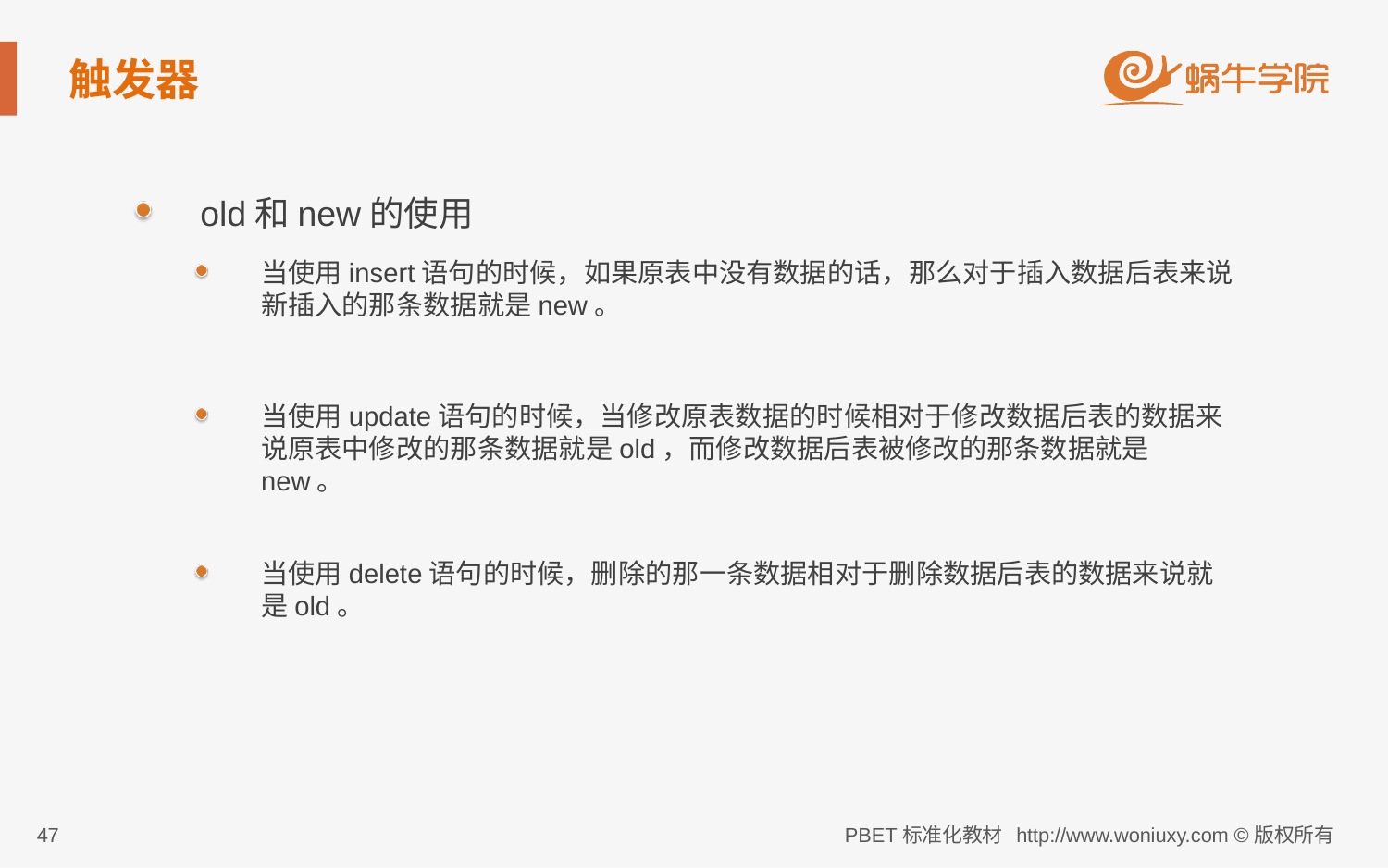

# 触发器
old和new的使用
当使用insert语句的时候，如果原表中没有数据的话，那么对于插入数据后表来说新插入的那条数据就是new。

当使用update语句的时候，当修改原表数据的时候相对于修改数据后表的数据来说原表中修改的那条数据就是old，而修改数据后表被修改的那条数据就是new。

当使用delete语句的时候，删除的那一条数据相对于删除数据后表的数据来说就是old。